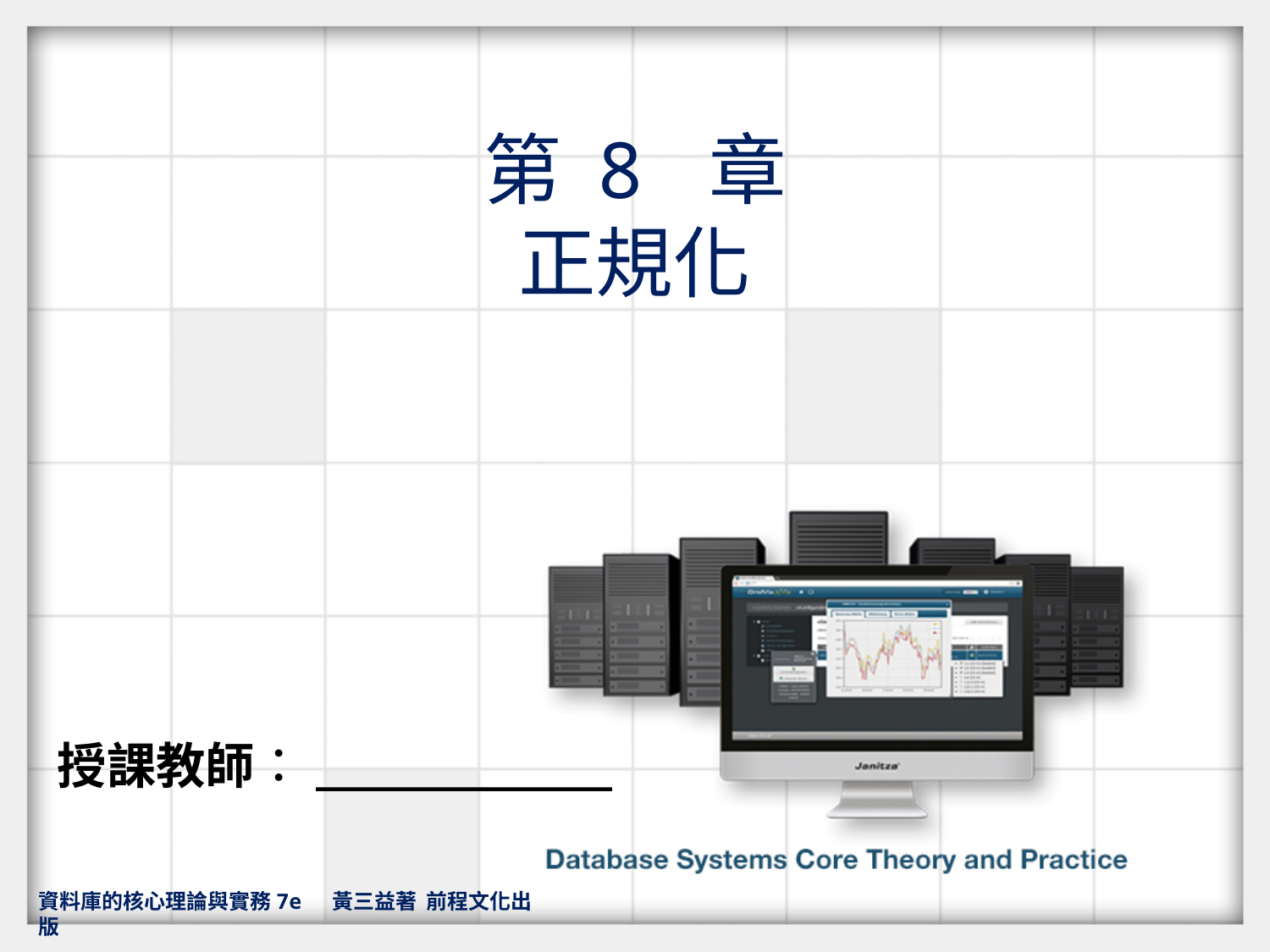

第 8 章
正規化
授課教師：__________
資料庫的核心理論與實務7e  黃三益著  前程文化出版